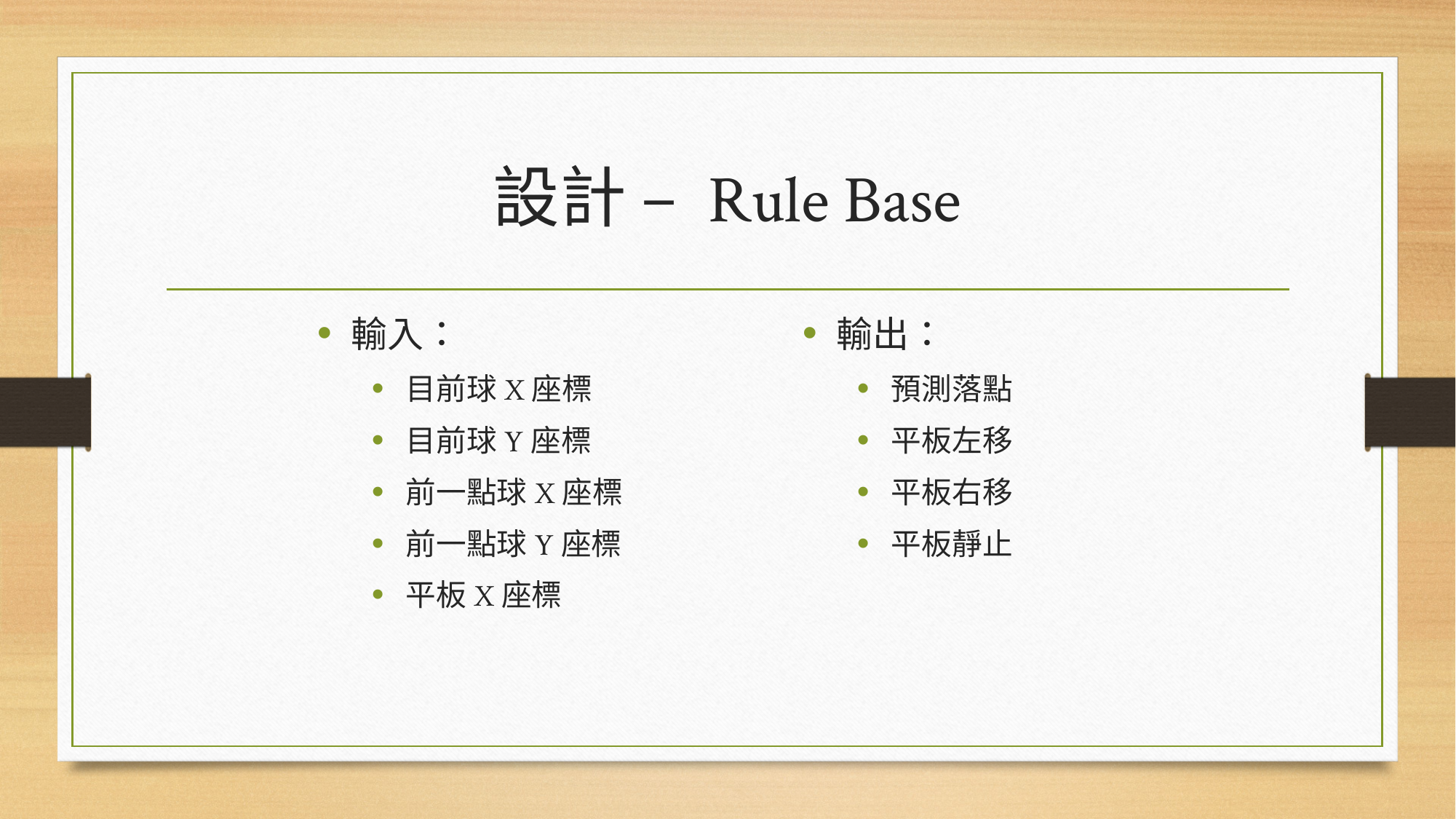

# 設計 – Rule Base
輸入：
目前球X座標
目前球Y座標
前一點球X座標
前一點球Y座標
平板X座標

輸出：
預測落點
平板左移
平板右移
平板靜止